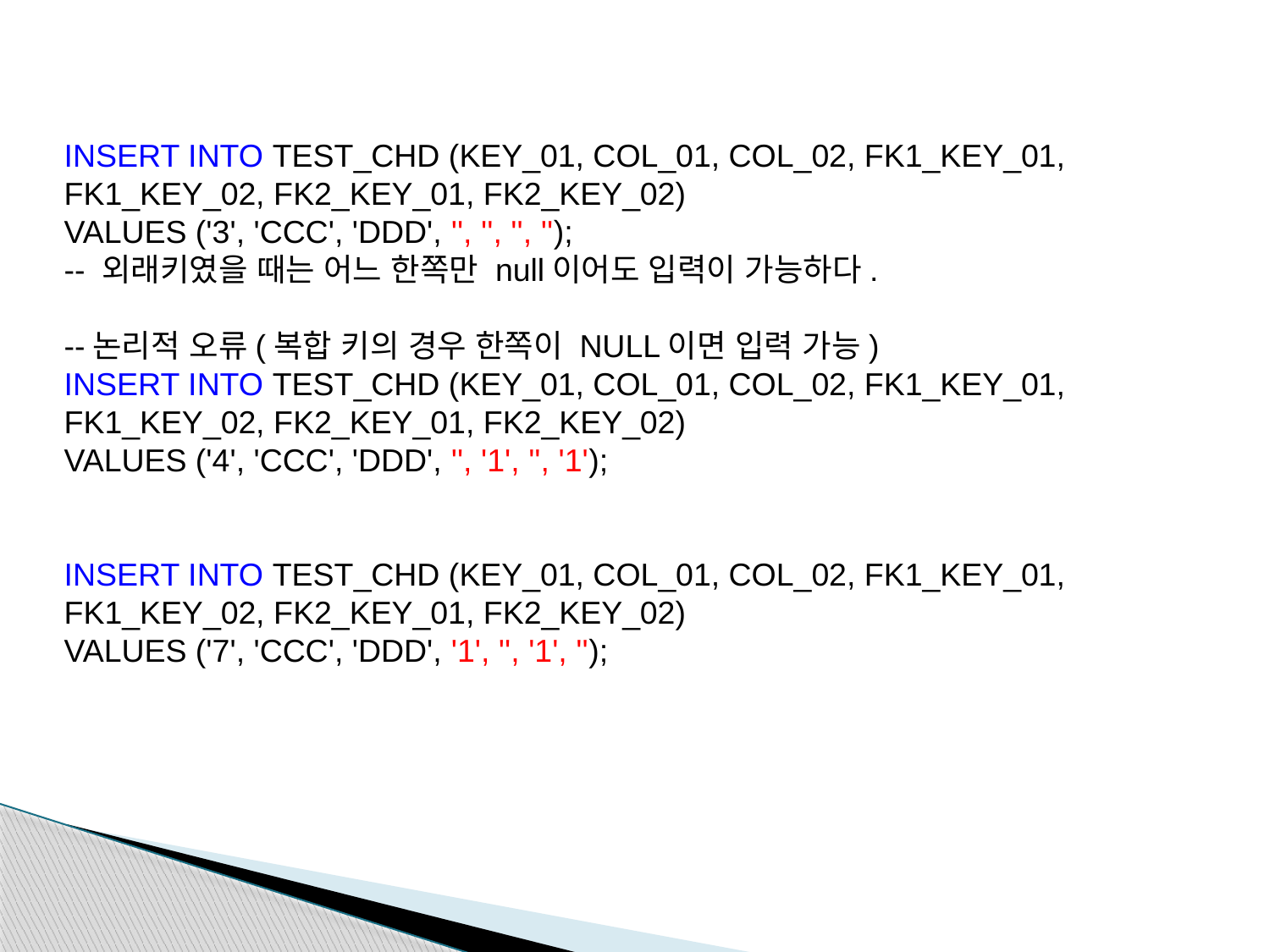

INSERT INTO TEST_CHD (KEY_01, COL_01, COL_02, FK1_KEY_01, FK1_KEY_02, FK2_KEY_01, FK2_KEY_02)
VALUES ('3', 'CCC', 'DDD', '', '', '', '');
-- 외래키였을 때는 어느 한쪽만 null이어도 입력이 가능하다.

--논리적 오류(복합 키의 경우 한쪽이 NULL이면 입력 가능)
INSERT INTO TEST_CHD (KEY_01, COL_01, COL_02, FK1_KEY_01, FK1_KEY_02, FK2_KEY_01, FK2_KEY_02)
VALUES ('4', 'CCC', 'DDD', '', '1', '', '1');

INSERT INTO TEST_CHD (KEY_01, COL_01, COL_02, FK1_KEY_01, FK1_KEY_02, FK2_KEY_01, FK2_KEY_02)
VALUES ('7', 'CCC', 'DDD', '1', '', '1', '');